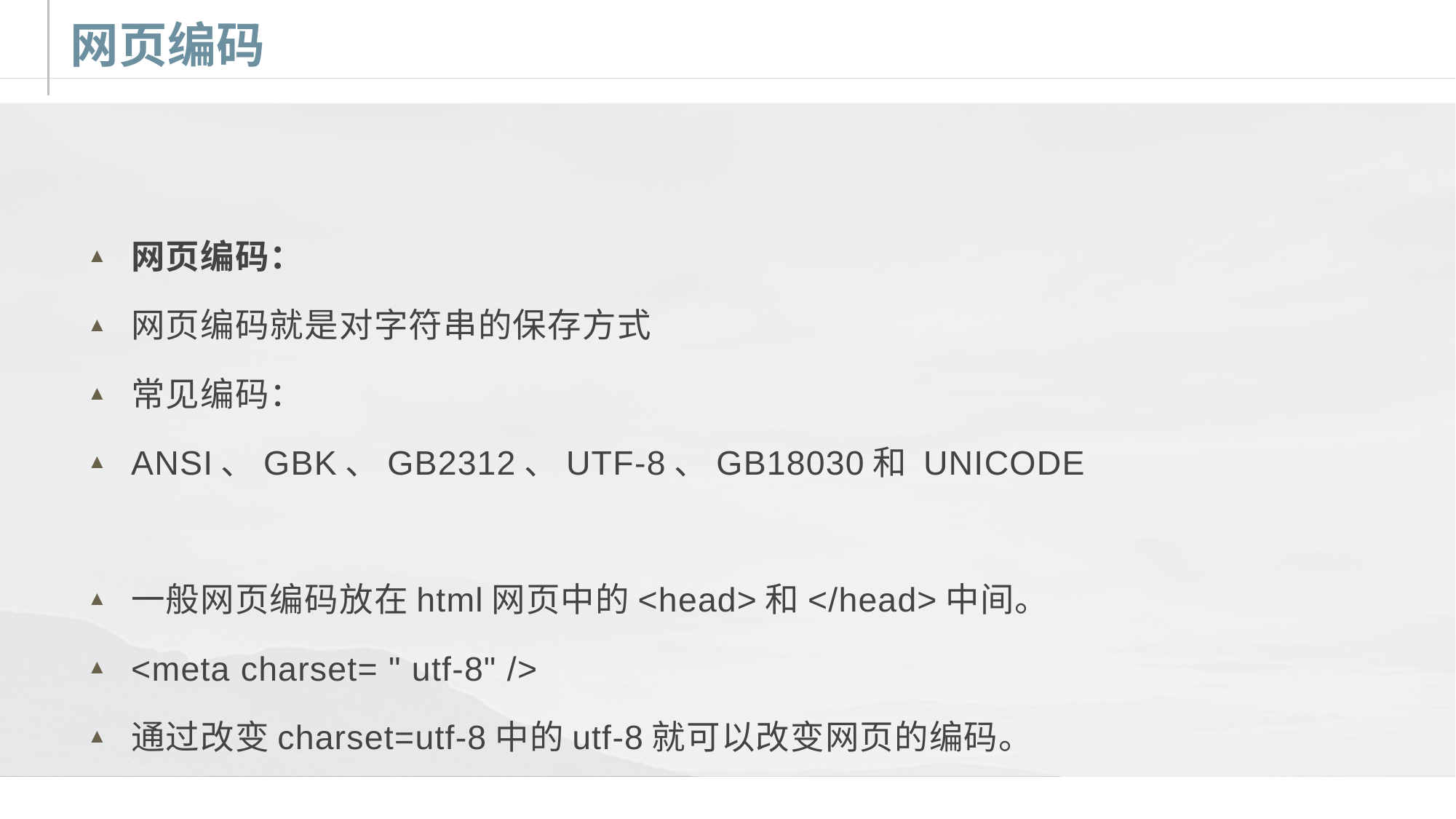

# 网页编码

网页编码：
网页编码就是对字符串的保存方式
常见编码：
ANSI、GBK、GB2312、UTF-8、GB18030和 UNICODE

一般网页编码放在html网页中的<head>和</head>中间。
<meta charset= " utf-8" />
通过改变charset=utf-8中的utf-8就可以改变网页的编码。